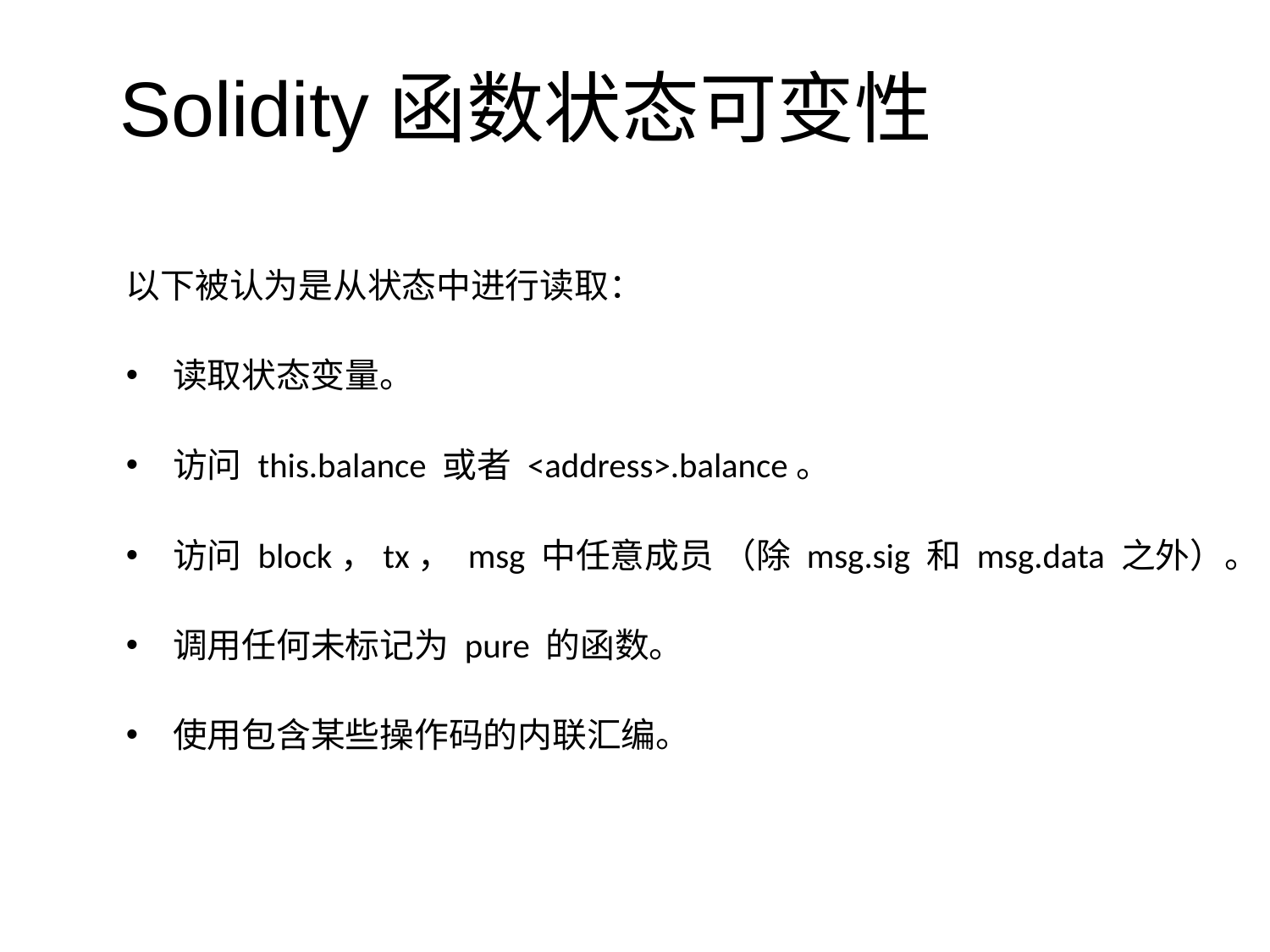

# Solidity函数状态可变性
以下被认为是从状态中进行读取：
读取状态变量。
访问 this.balance 或者 <address>.balance。
访问 block，tx， msg 中任意成员 （除 msg.sig 和 msg.data 之外）。
调用任何未标记为 pure 的函数。
使用包含某些操作码的内联汇编。